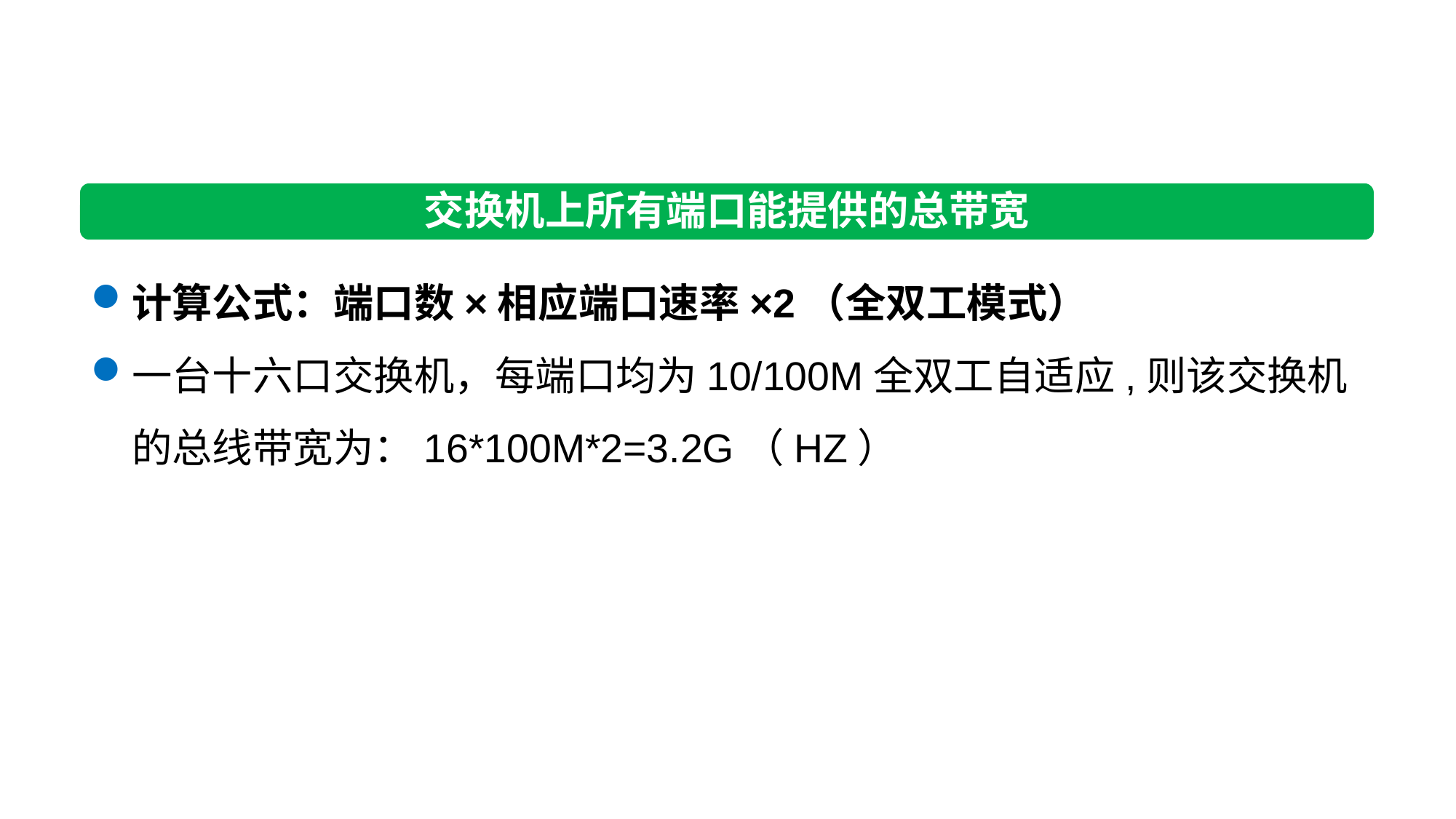

交换机上所有端口能提供的总带宽

计算公式：端口数×相应端口速率×2（全双工模式）
一台十六口交换机，每端口均为10/100M全双工自适应,则该交换机的总线带宽为：16*100M*2=3.2G（HZ）